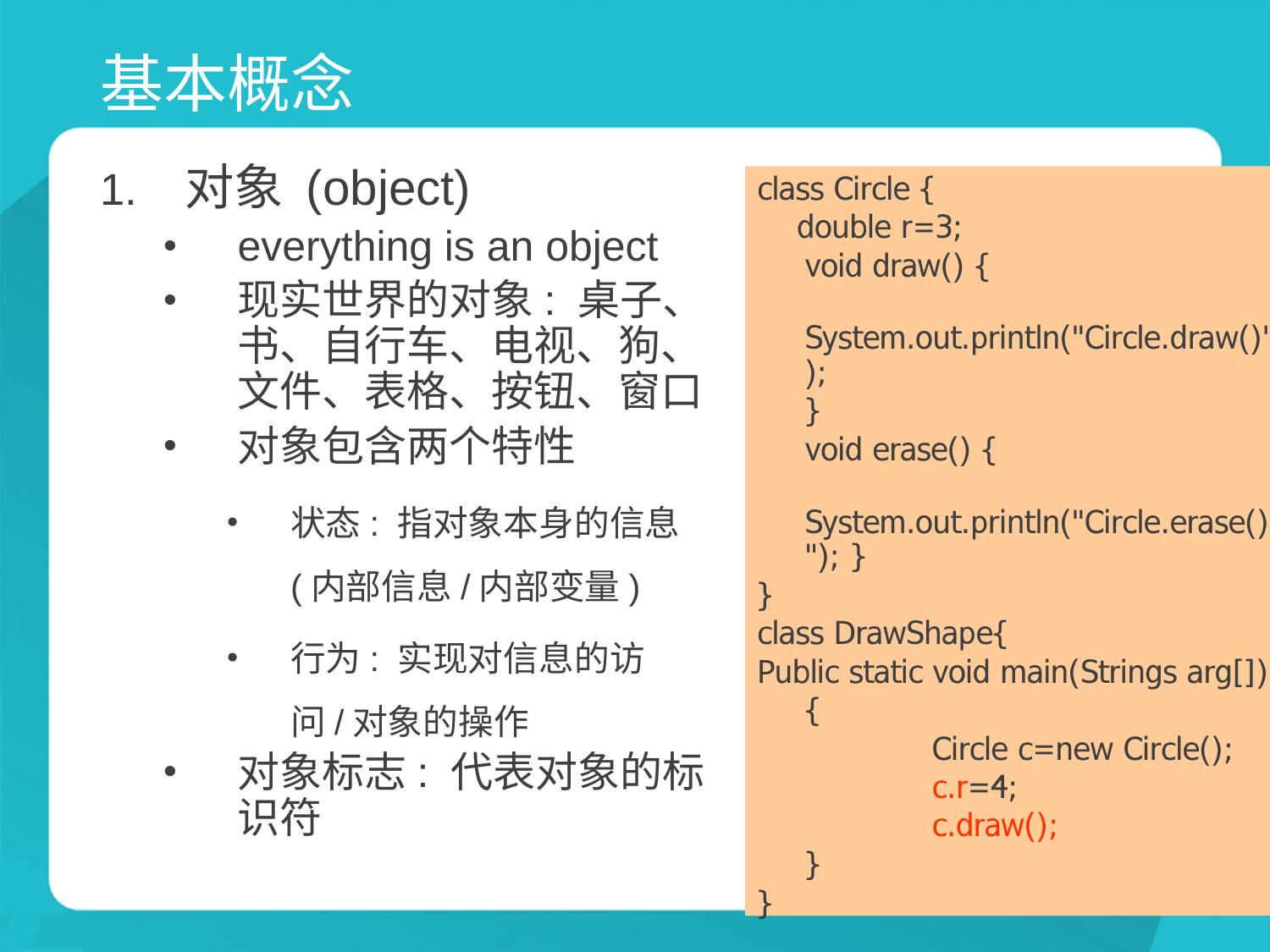

# 基本概念
对象 (object)
everything is an object
现实世界的对象: 桌子、书、自行车、电视、狗、文件、表格、按钮、窗口
对象包含两个特性
状态: 指对象本身的信息(内部信息/内部变量)
行为: 实现对信息的访问/对象的操作
对象标志: 代表对象的标识符
class Circle {
    double r=3;
	void draw() {
	System.out.println("Circle.draw()");
	}
	void erase() {
	System.out.println("Circle.erase()"); }
}
class DrawShape{
Public static void main(Strings arg[])
	{
		Circle c=new Circle();
		c.r=4;
		c.draw();
 	}
}
11